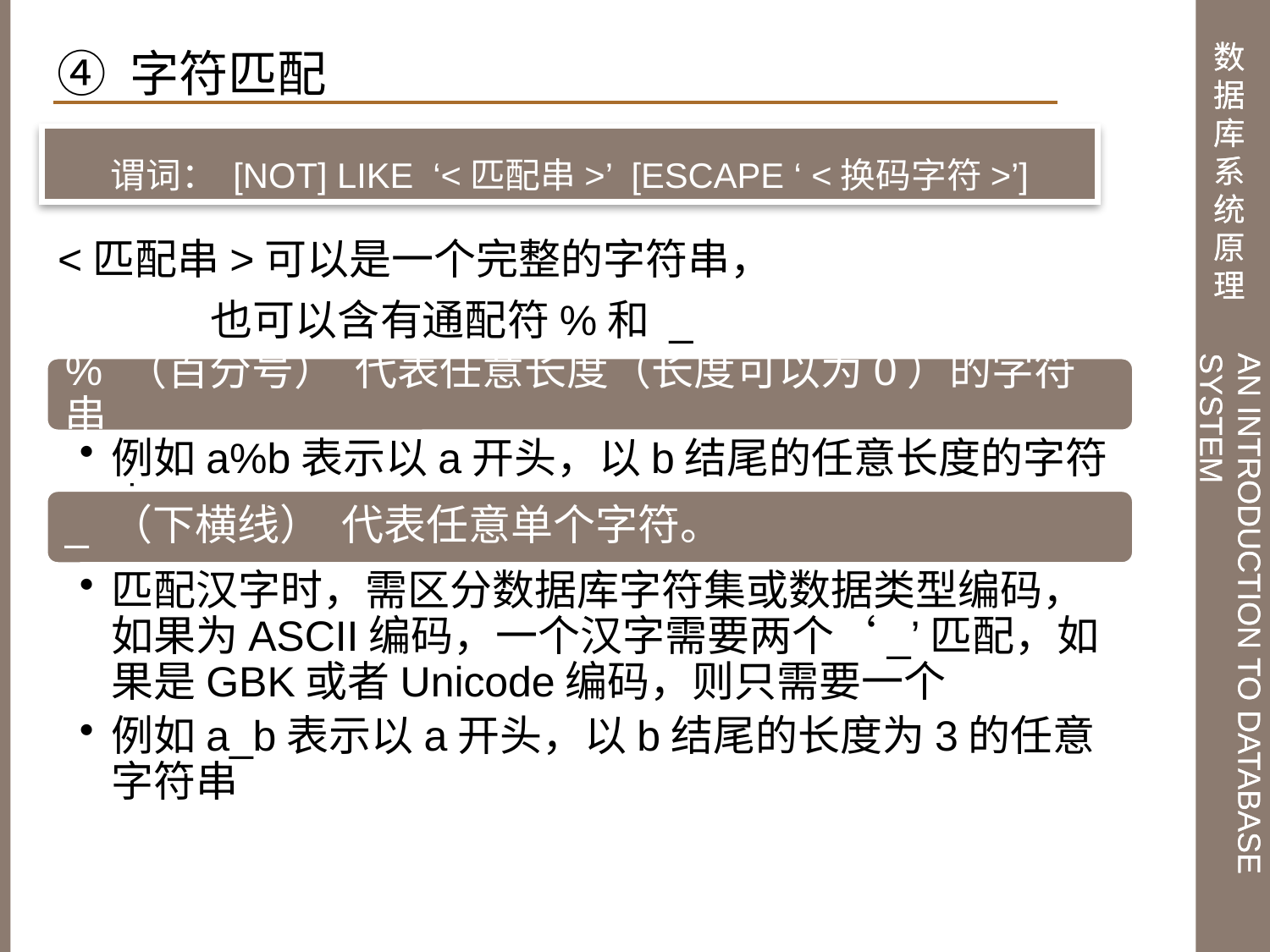

④ 字符匹配
谓词： [NOT] LIKE  ‘<匹配串>’  [ESCAPE ‘ <换码字符>’]
<匹配串>可以是一个完整的字符串，
               也可以含有通配符%和 _

% （百分号）  代表任意长度（长度可以为0）的字符串
例如a%b表示以a开头，以b结尾的任意长度的字符串
_ （下横线）  代表任意单个字符。
匹配汉字时，需区分数据库字符集或数据类型编码，如果为ASCII编码，一个汉字需要两个‘_’匹配，如果是GBK或者Unicode编码，则只需要一个
例如a_b表示以a开头，以b结尾的长度为3的任意字符串